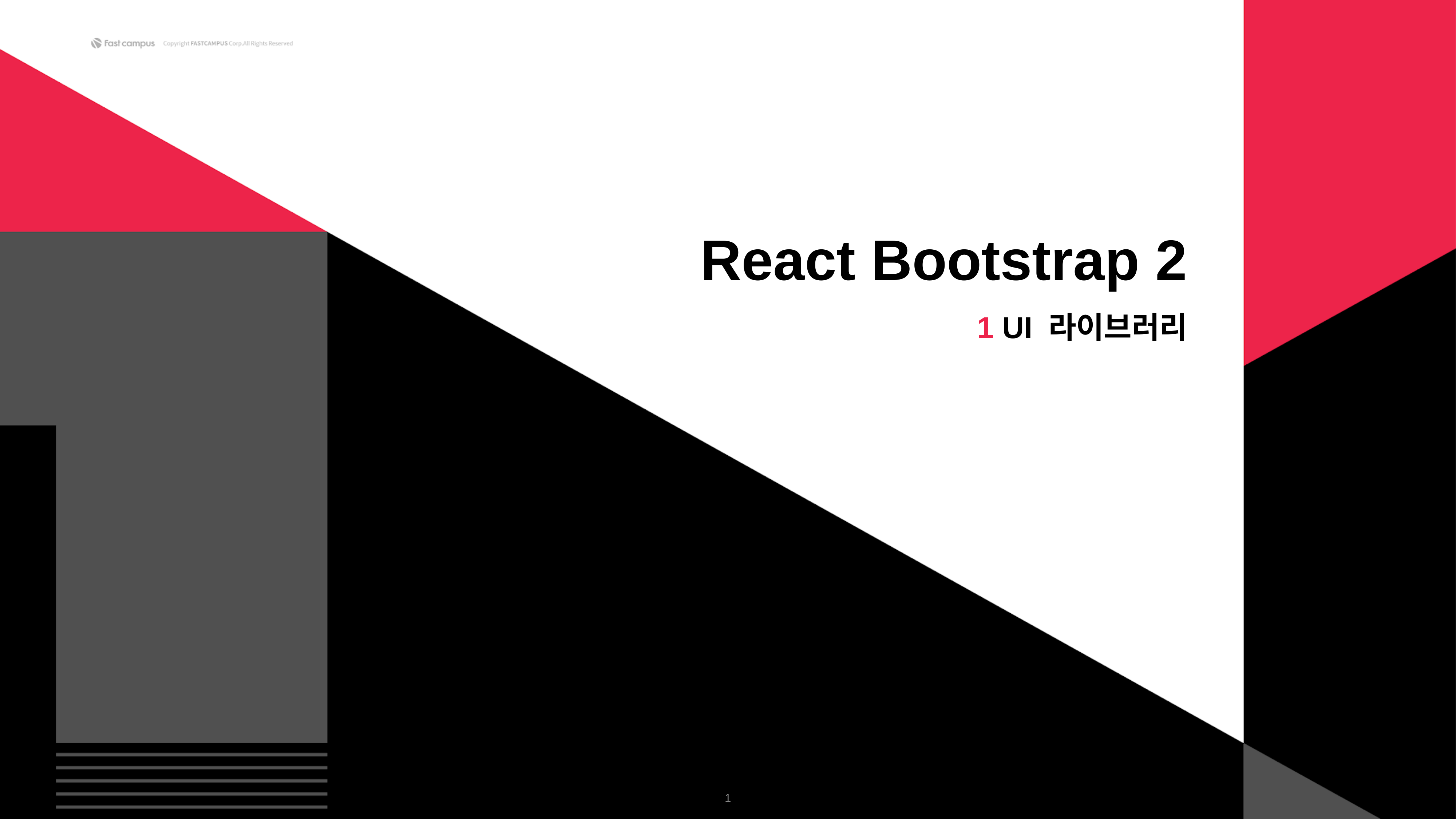

React Bootstrap 2

1 UI 라이브러리
1